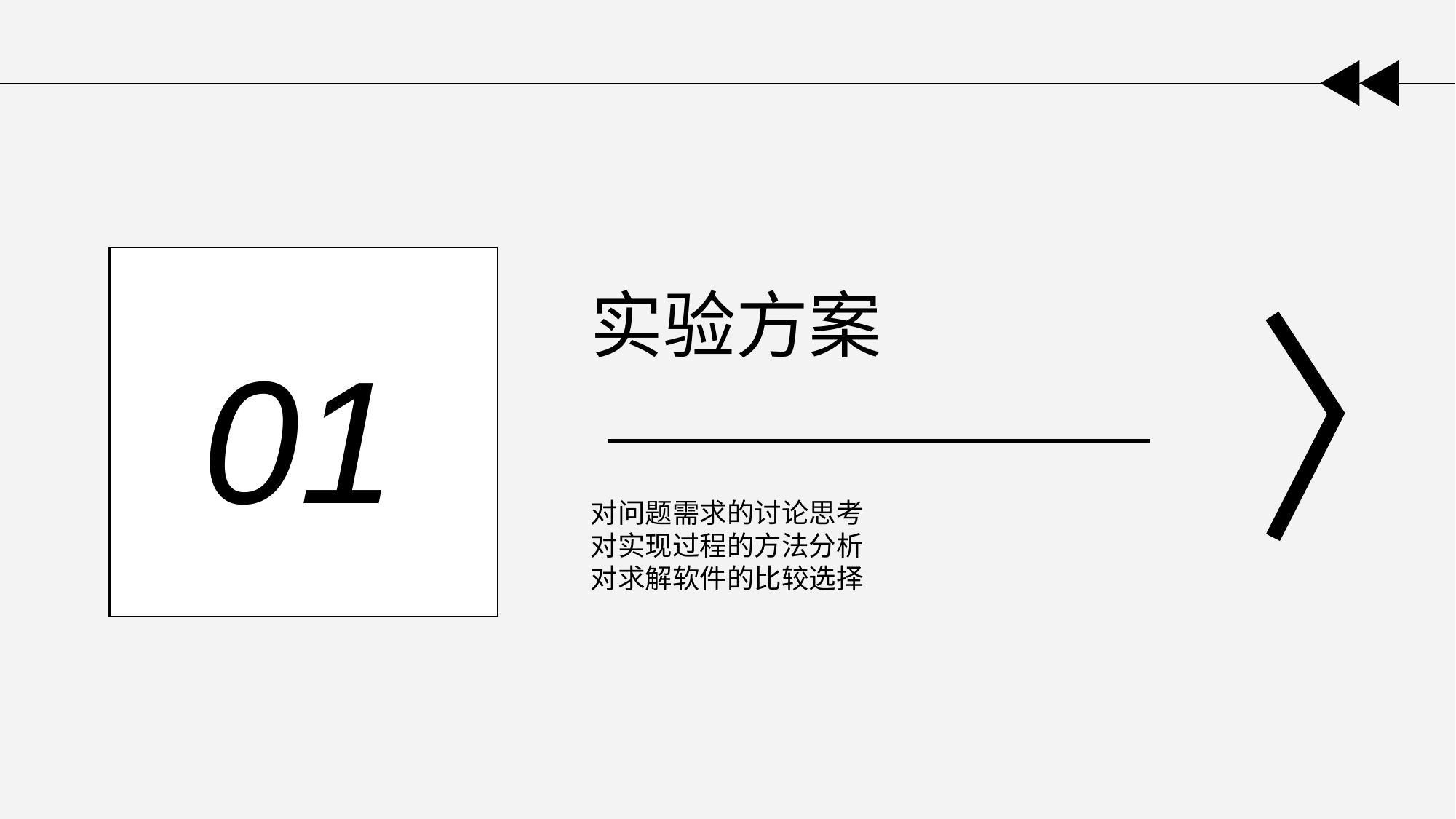

01
实验方案
对问题需求的讨论思考
对实现过程的方法分析
对求解软件的比较选择
https://www.ypppt.com/